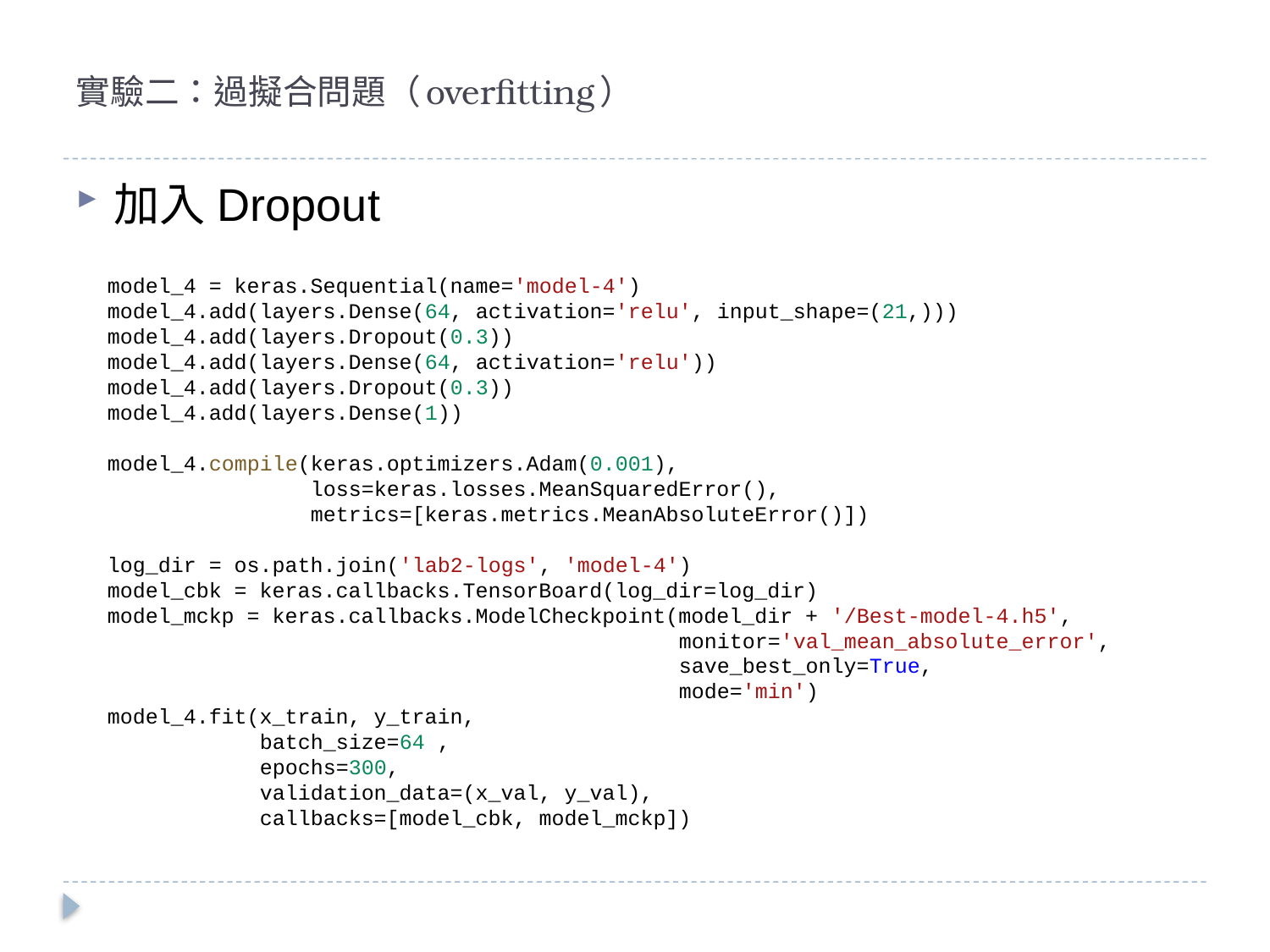

# 實驗二：過擬合問題（overfitting）
加入Dropout

model_4 = keras.Sequential(name='model-4')
model_4.add(layers.Dense(64, activation='relu', input_shape=(21,)))
model_4.add(layers.Dropout(0.3))
model_4.add(layers.Dense(64, activation='relu'))
model_4.add(layers.Dropout(0.3))
model_4.add(layers.Dense(1))
model_4.compile(keras.optimizers.Adam(0.001),
                loss=keras.losses.MeanSquaredError(),
                metrics=[keras.metrics.MeanAbsoluteError()])
log_dir = os.path.join('lab2-logs', 'model-4')
model_cbk = keras.callbacks.TensorBoard(log_dir=log_dir)
model_mckp = keras.callbacks.ModelCheckpoint(model_dir + '/Best-model-4.h5',
                                             monitor='val_mean_absolute_error',
                                             save_best_only=True,
                                             mode='min')
model_4.fit(x_train, y_train,
            batch_size=64 ,
            epochs=300,
            validation_data=(x_val, y_val),
            callbacks=[model_cbk, model_mckp])